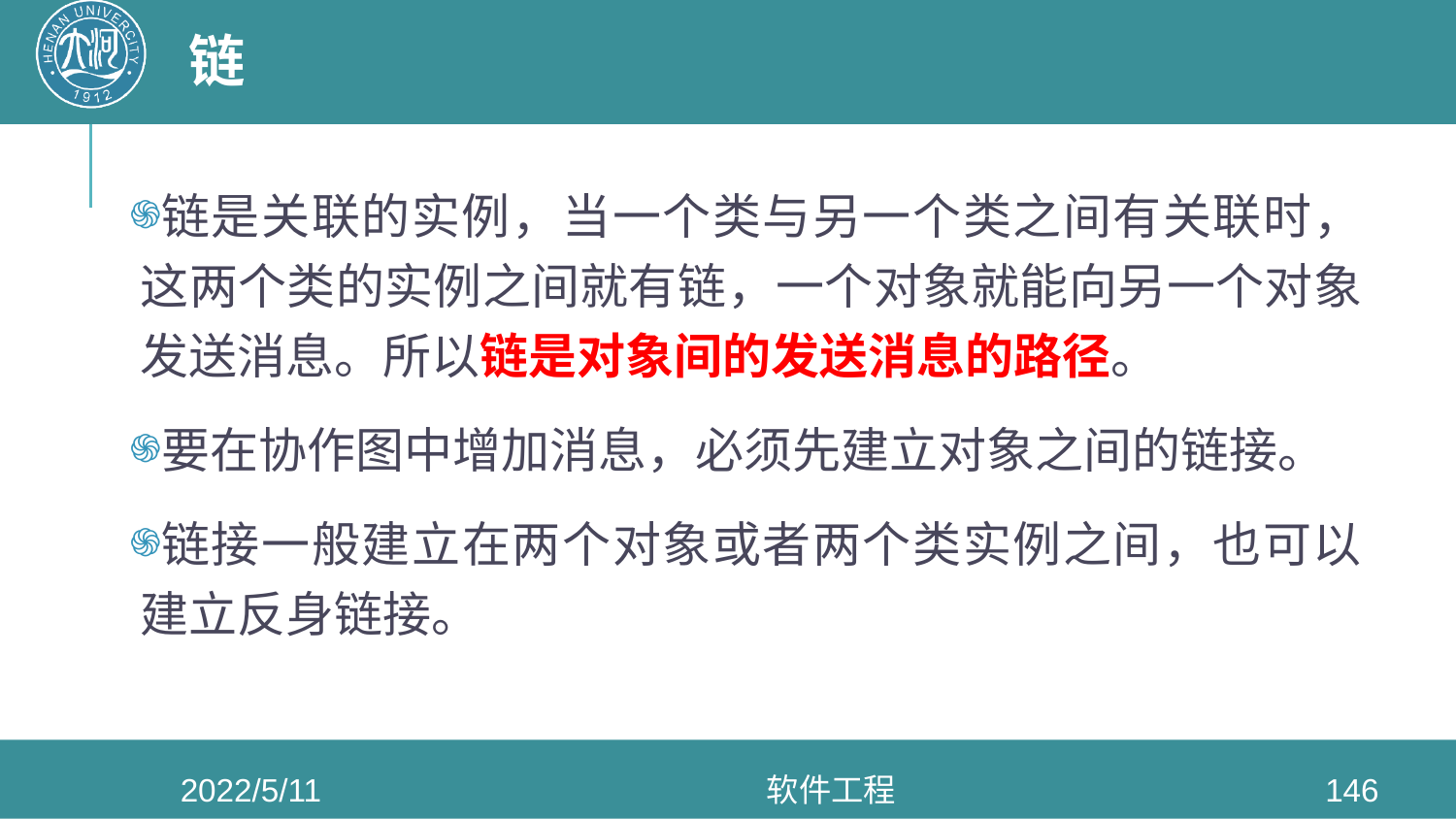

# 链
链是关联的实例，当一个类与另一个类之间有关联时，这两个类的实例之间就有链，一个对象就能向另一个对象发送消息。所以链是对象间的发送消息的路径。
要在协作图中增加消息，必须先建立对象之间的链接。
链接一般建立在两个对象或者两个类实例之间，也可以建立反身链接。

2022/5/11
软件工程
146